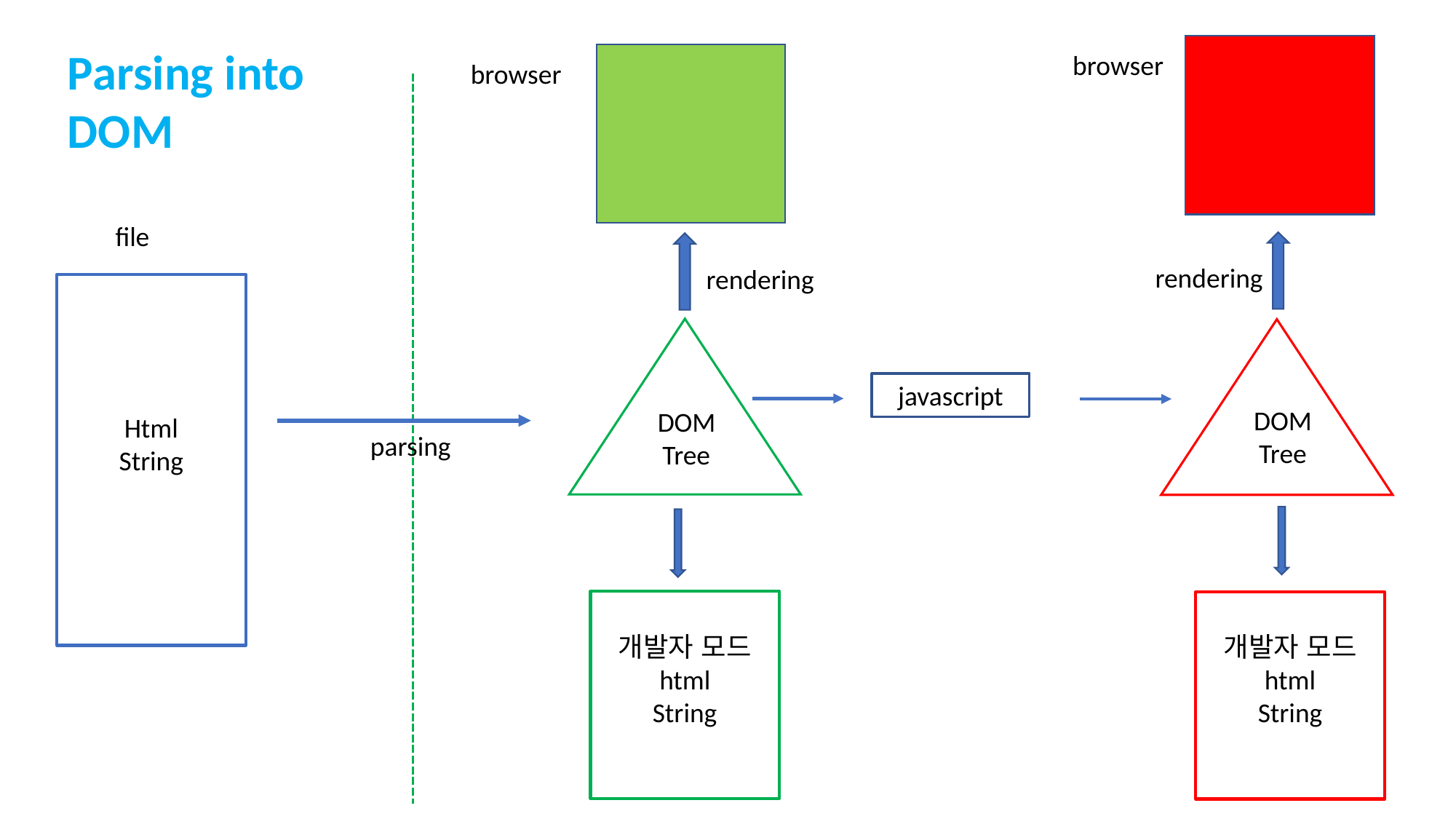

Parsing into DOM

browser

browser
file

rendering
rendering

Html
String

javascript
DOM
Tree
DOM
Tree
parsing

개발자 모드
html
String

개발자 모드
html
String